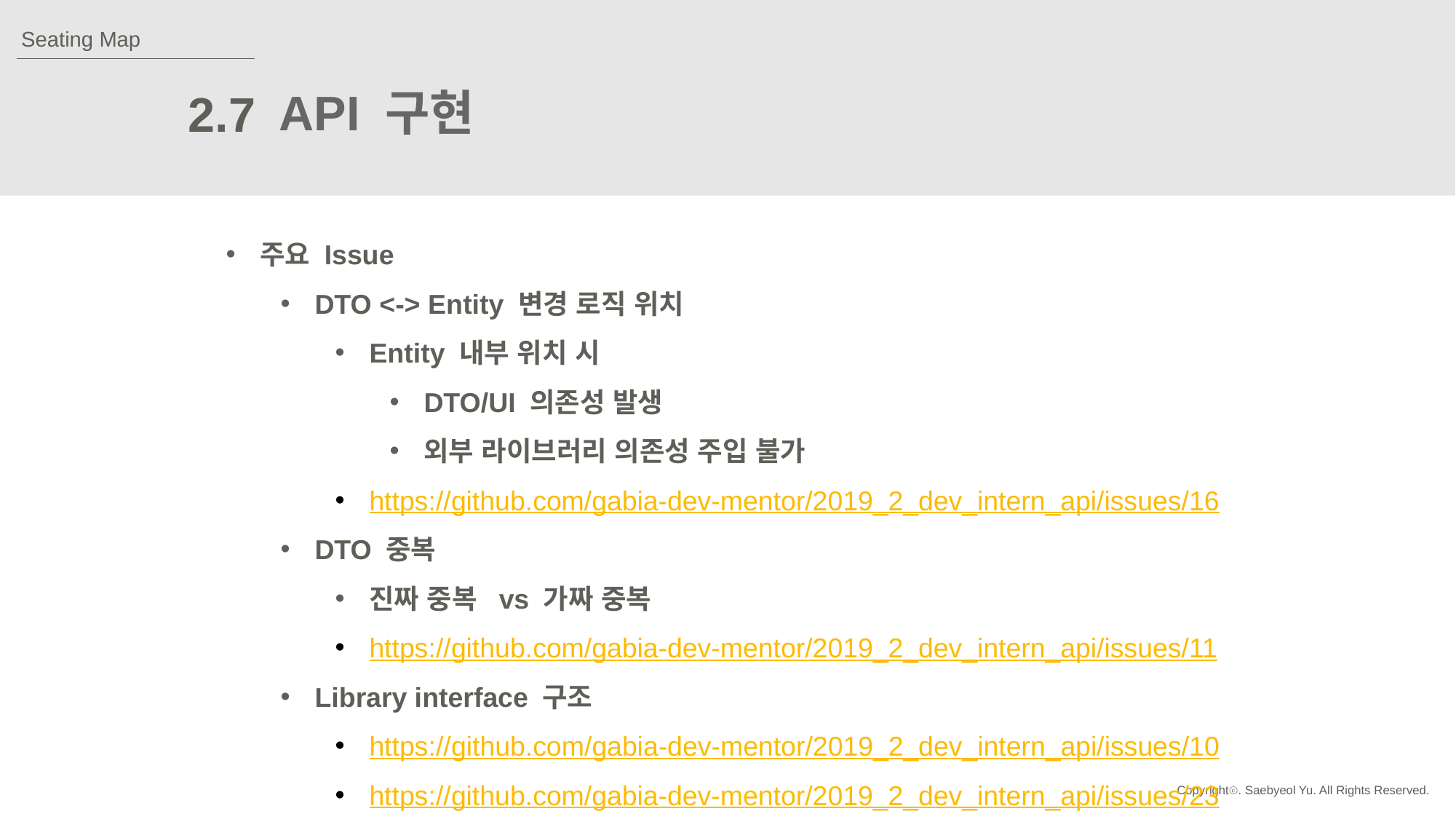

Seating Map
API 구현
2.7
주요 Issue
DTO <-> Entity 변경 로직 위치
Entity 내부 위치 시
DTO/UI 의존성 발생
외부 라이브러리 의존성 주입 불가
https://github.com/gabia-dev-mentor/2019_2_dev_intern_api/issues/16
DTO 중복
진짜 중복  vs 가짜 중복
https://github.com/gabia-dev-mentor/2019_2_dev_intern_api/issues/11
Library interface 구조
https://github.com/gabia-dev-mentor/2019_2_dev_intern_api/issues/10
https://github.com/gabia-dev-mentor/2019_2_dev_intern_api/issues/23